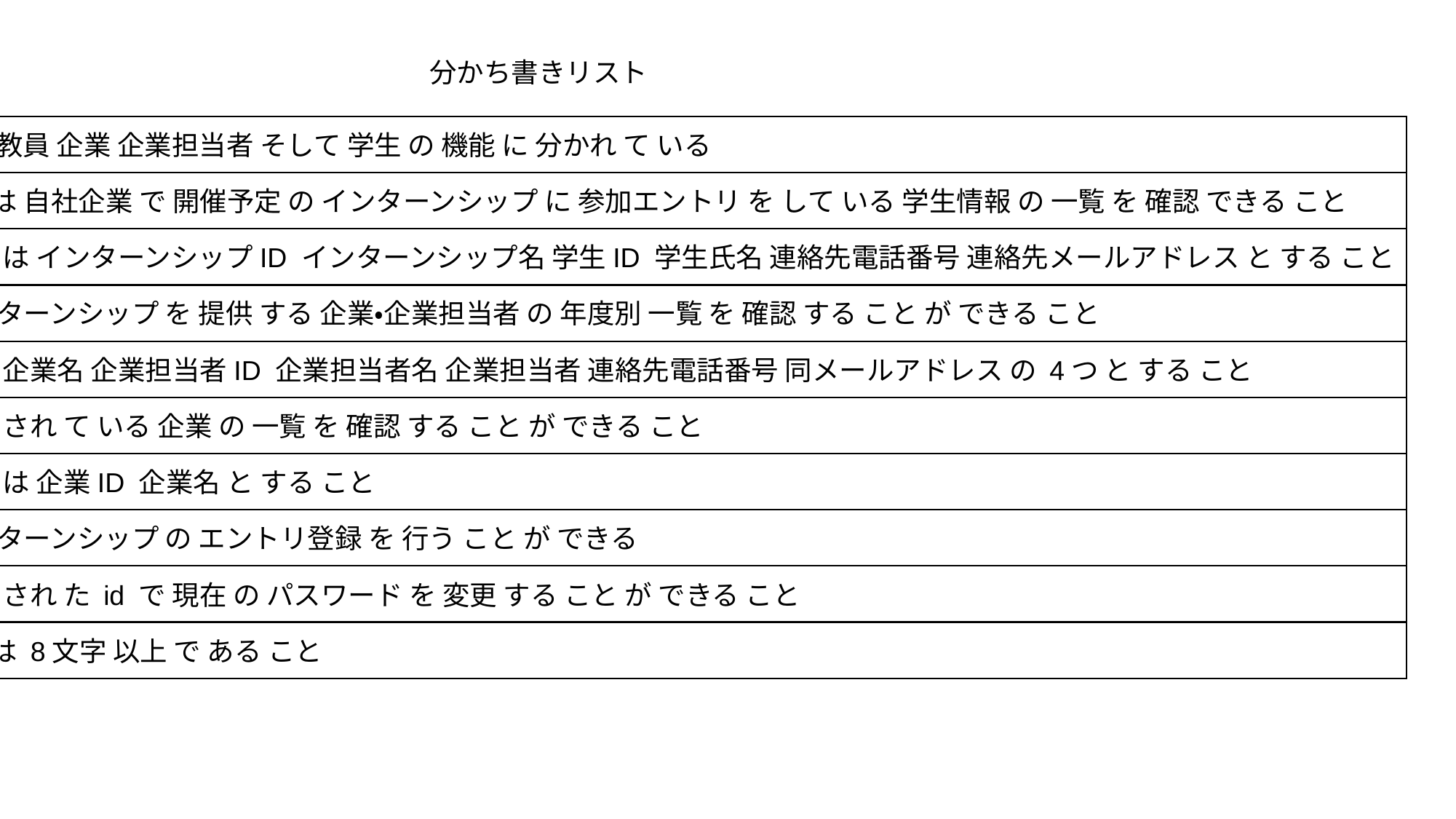

分かち書きリスト
システム は 教員 企業 企業担当者 そして 学生 の 機能 に 分かれ て いる
企業担当者 は 自社企業 で 開催予定 の インターンシップ に 参加エントリ を して いる 学生情報 の 一覧 を 確認 できる こと
一覧 の 項目 は インターンシップID インターンシップ名 学生ID 学生氏名 連絡先電話番号 連絡先メールアドレス と する こと
教員 は インターンシップ を 提供 する 企業・企業担当者 の 年度別 一覧 を 確認 する こと が できる こと
項目 は 年度 企業名 企業担当者ID 企業担当者名 企業担当者 連絡先電話番号 同メールアドレス の 4つ と する こと
教員 は 登録 され て いる 企業 の 一覧 を 確認 する こと が できる こと
一覧 の 項目 は 企業ID 企業名 と する こと
学生 は インターンシップ の エントリ登録 を 行う こと が できる
学生 は 発行 され た id で 現在 の パスワード を 変更 する こと が できる こと
パスワード は 8文字 以上 で ある こと